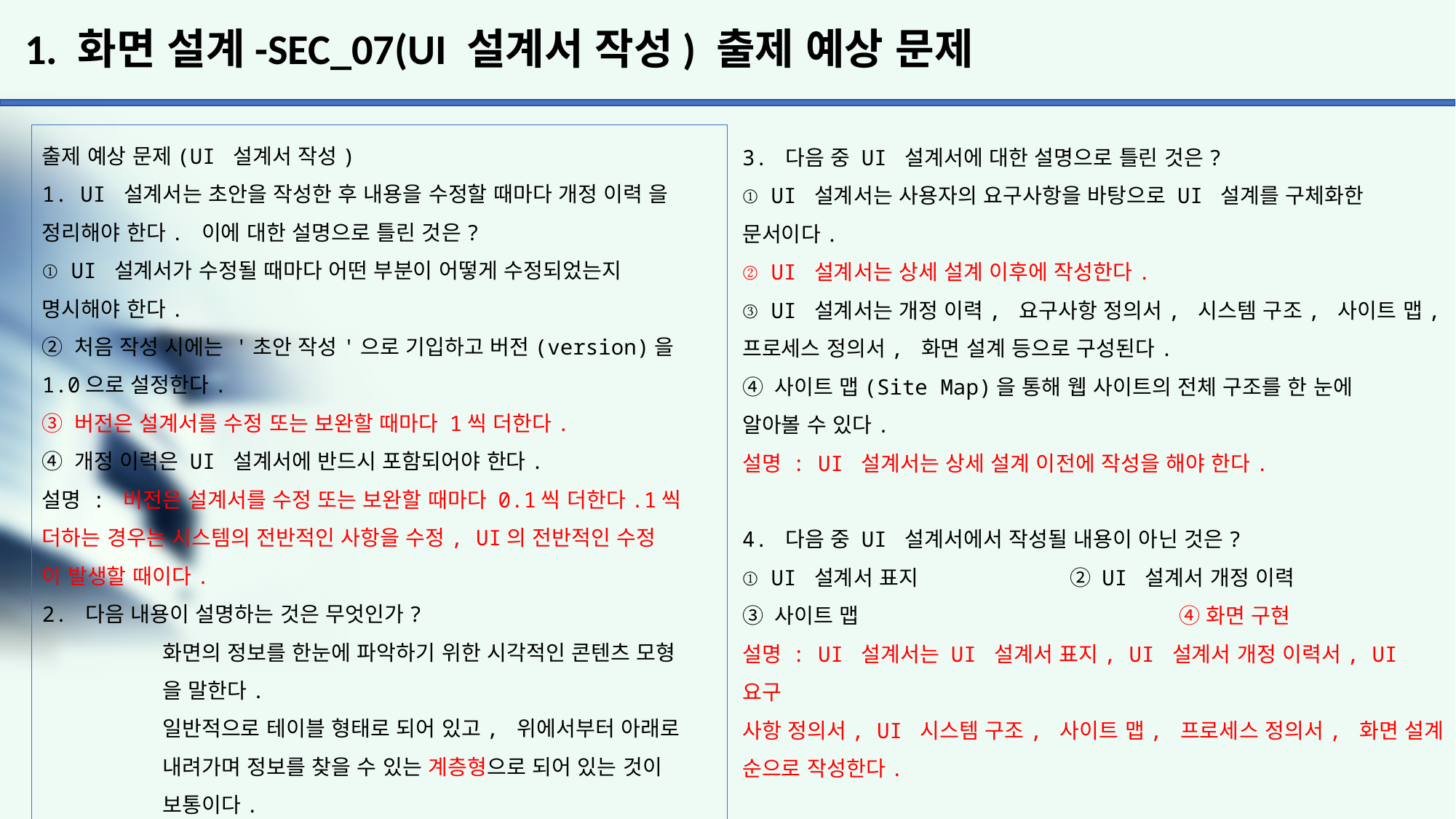

# 1. 화면 설계-SEC_07(UI 설계서 작성) 출제 예상 문제
출제 예상 문제(UI 설계서 작성)
1. UI 설계서는 초안을 작성한 후 내용을 수정할 때마다 개정 이력 을 정리해야 한다. 이에 대한 설명으로 틀린 것은?
① UI 설계서가 수정될 때마다 어떤 부분이 어떻게 수정되었는지
명시해야 한다.
② 처음 작성 시에는 '초안 작성'으로 기입하고 버전(version)을
1.0으로 설정한다.
③ 버전은 설계서를 수정 또는 보완할 때마다 1씩 더한다.
④ 개정 이력은 UI 설계서에 반드시 포함되어야 한다.
설명 : 버전은 설계서를 수정 또는 보완할 때마다 0.1씩 더한다.1씩
더하는 경우는 시스템의 전반적인 사항을 수정, UI의 전반적인 수정
이 발생할 때이다.
2. 다음 내용이 설명하는 것은 무엇인가?
	 화면의 정보를 한눈에 파악하기 위한 시각적인 콘텐츠 모형
	 을 말한다.
	 일반적으로 테이블 형태로 되어 있고, 위에서부터 아래로
	 내려가며 정보를 찾을 수 있는 계층형으로 되어 있는 것이
	 보통이다.
① 스토리보드(Story Board)  	② 사이트 맵(Site Map)
③ 레이아웃(Layout) 			④ 내비게이션(Navigation)
3. 다음 중 UI 설계서에 대한 설명으로 틀린 것은?
① UI 설계서는 사용자의 요구사항을 바탕으로 UI 설계를 구체화한 문서이다.
② UI 설계서는 상세 설계 이후에 작성한다.
③ UI 설계서는 개정 이력, 요구사항 정의서, 시스템 구조, 사이트 맵,
프로세스 정의서, 화면 설계 등으로 구성된다.
④ 사이트 맵(Site Map)을 통해 웹 사이트의 전체 구조를 한 눈에
알아볼 수 있다.
설명 : UI 설계서는 상세 설계 이전에 작성을 해야 한다.

4. 다음 중 UI 설계서에서 작성될 내용이 아닌 것은?
① UI 설계서 표지		② UI 설계서 개정 이력
③ 사이트 맵			④ 화면 구현
설명 : UI 설계서는 UI 설계서 표지, UI 설계서 개정 이력서, UI 요구
사항 정의서, UI 시스템 구조, 사이트 맵, 프로세스 정의서, 화면 설계
순으로 작성한다.